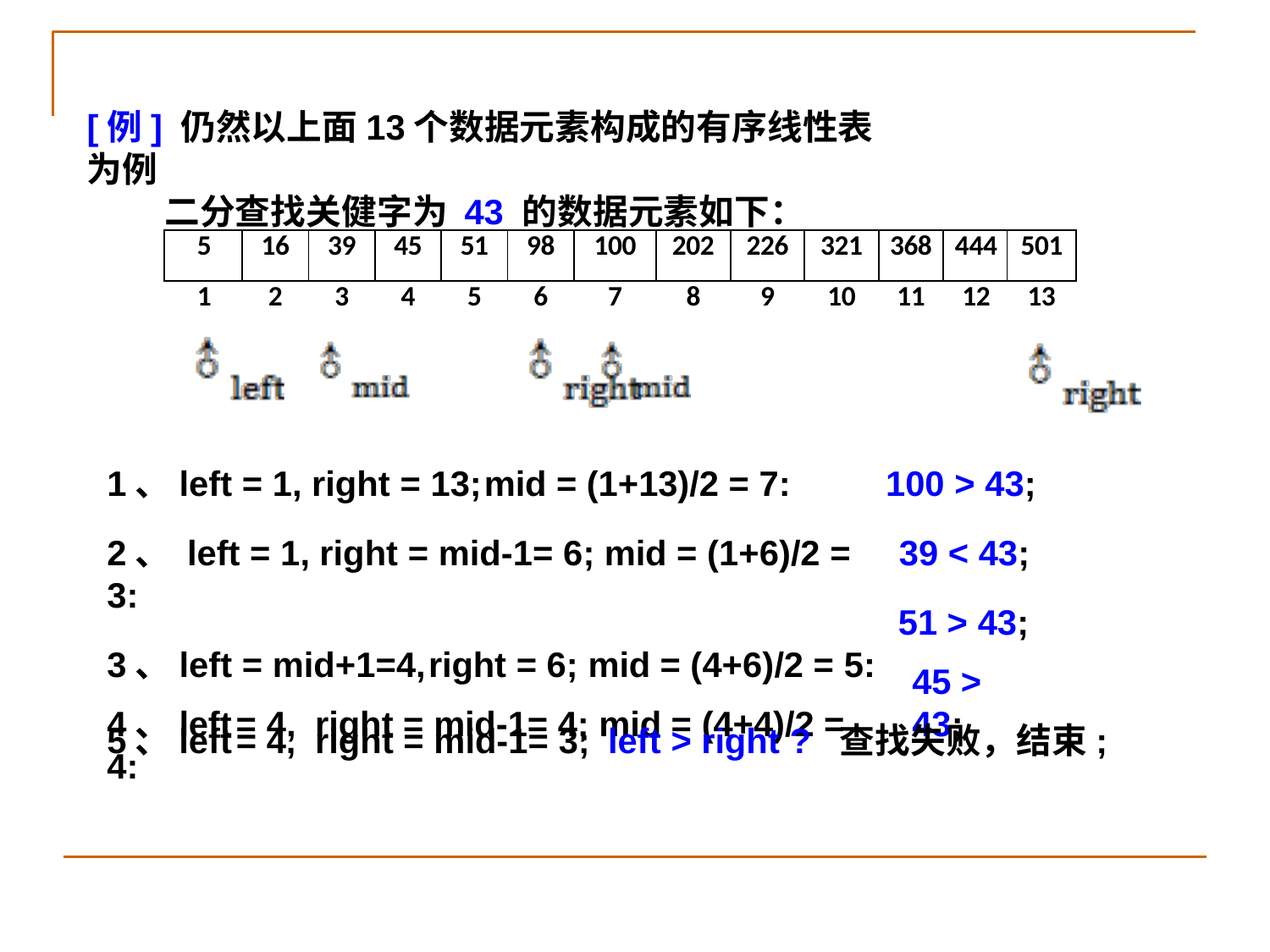

[例] 仍然以上面13个数据元素构成的有序线性表为例
二分查找关健字为 43 的数据元素如下：
| 5 | 16 | 39 | 45 | 51 | 98 | 100 | 202 | 226 | 321 | 368 | 444 | 501 |
| --- | --- | --- | --- | --- | --- | --- | --- | --- | --- | --- | --- | --- |
| 1 | 2 | 3 | 4 | 5 | 6 | 7 | 8 | 9 | 10 | 11 | 12 | 13 |

1、left = 1, right = 13;	mid = (1+13)/2 = 7:
2、 left = 1, right = mid-1= 6; mid = (1+6)/2 = 3:
3、left = mid+1=4,	right = 6; mid = (4+6)/2 = 5:
4、left	= 4,	right = mid-1= 4; mid = (4+4)/2 = 4:
100 > 43;
39 < 43;
51 > 43;
45 > 43;
5、left	= 4,	right = mid-1= 3;	left > right ?	查找失败，结束;